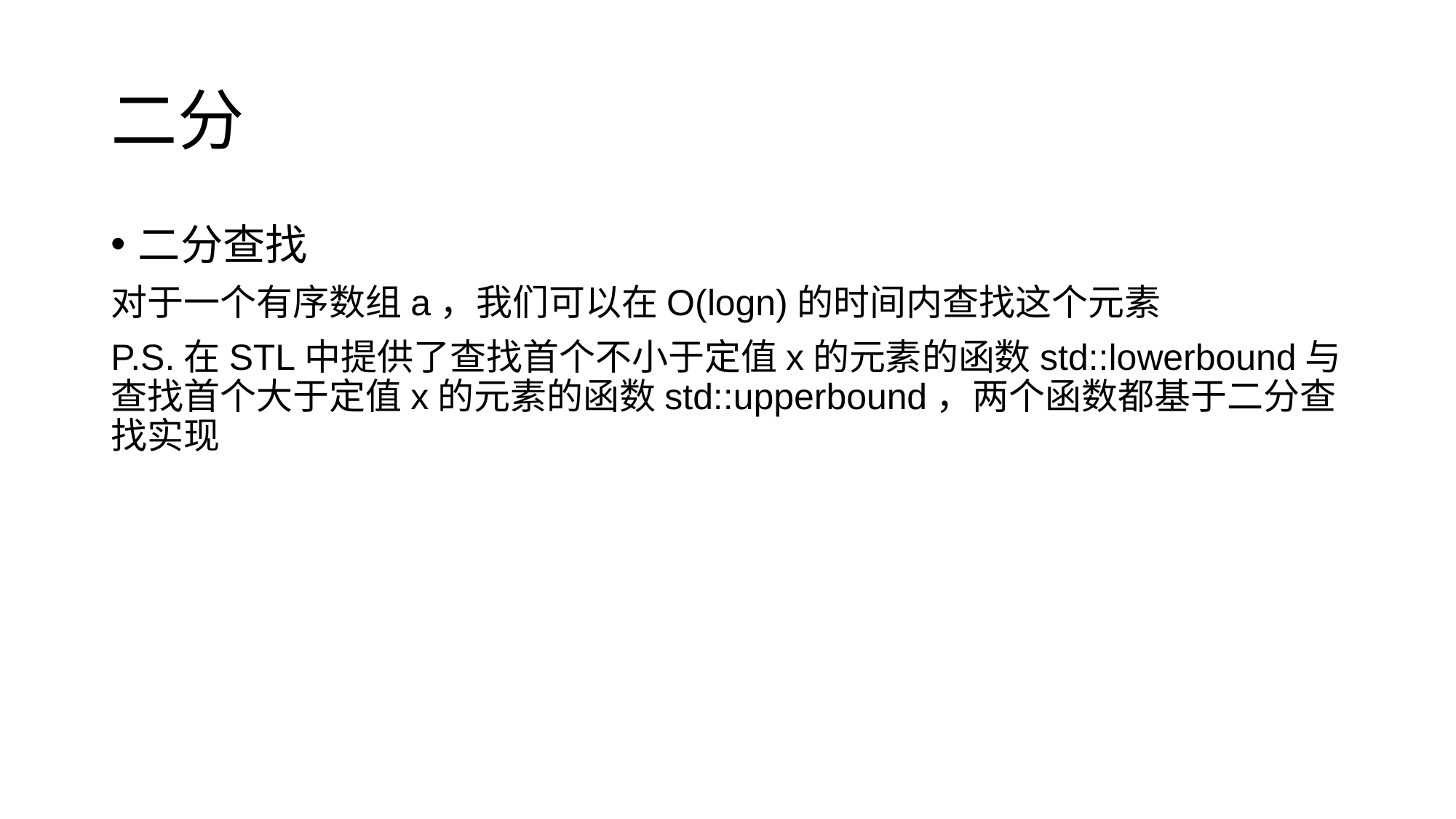

# 二分
二分查找
对于一个有序数组a，我们可以在O(logn)的时间内查找这个元素
P.S.在STL中提供了查找首个不小于定值x的元素的函数std::lowerbound与查找首个大于定值x的元素的函数std::upperbound，两个函数都基于二分查找实现